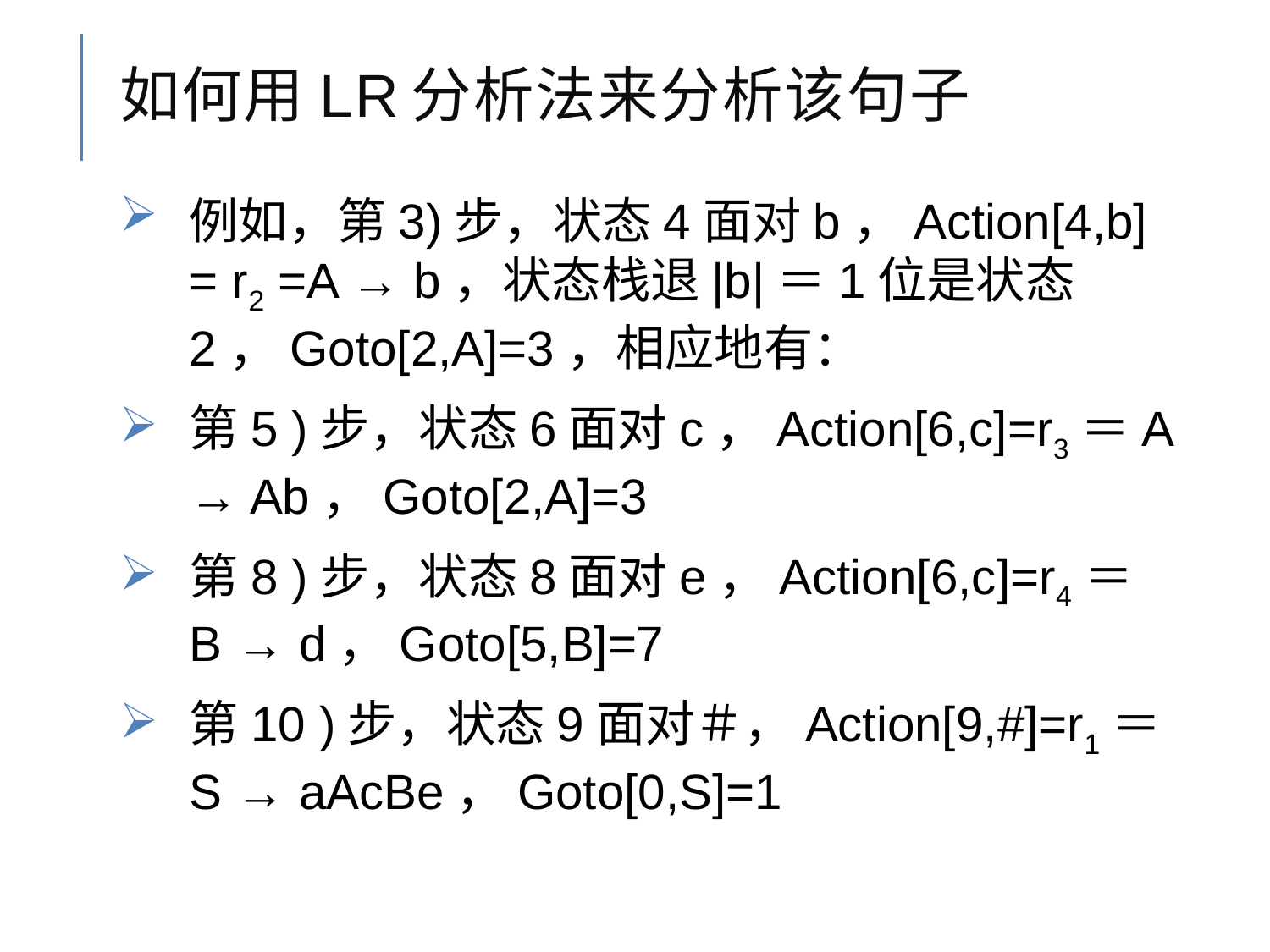

# 如何用LR分析法来分析该句子
例如，第3)步，状态4面对b，Action[4,b] = r2 =A → b，状态栈退|b|＝1位是状态2，Goto[2,A]=3，相应地有：
第5 )步，状态6面对c，Action[6,c]=r3＝A → Ab，Goto[2,A]=3
第8 )步，状态8面对e，Action[6,c]=r4＝B → d，Goto[5,B]=7
第10 )步，状态9面对＃，Action[9,#]=r1＝S → aAcBe，Goto[0,S]=1

20